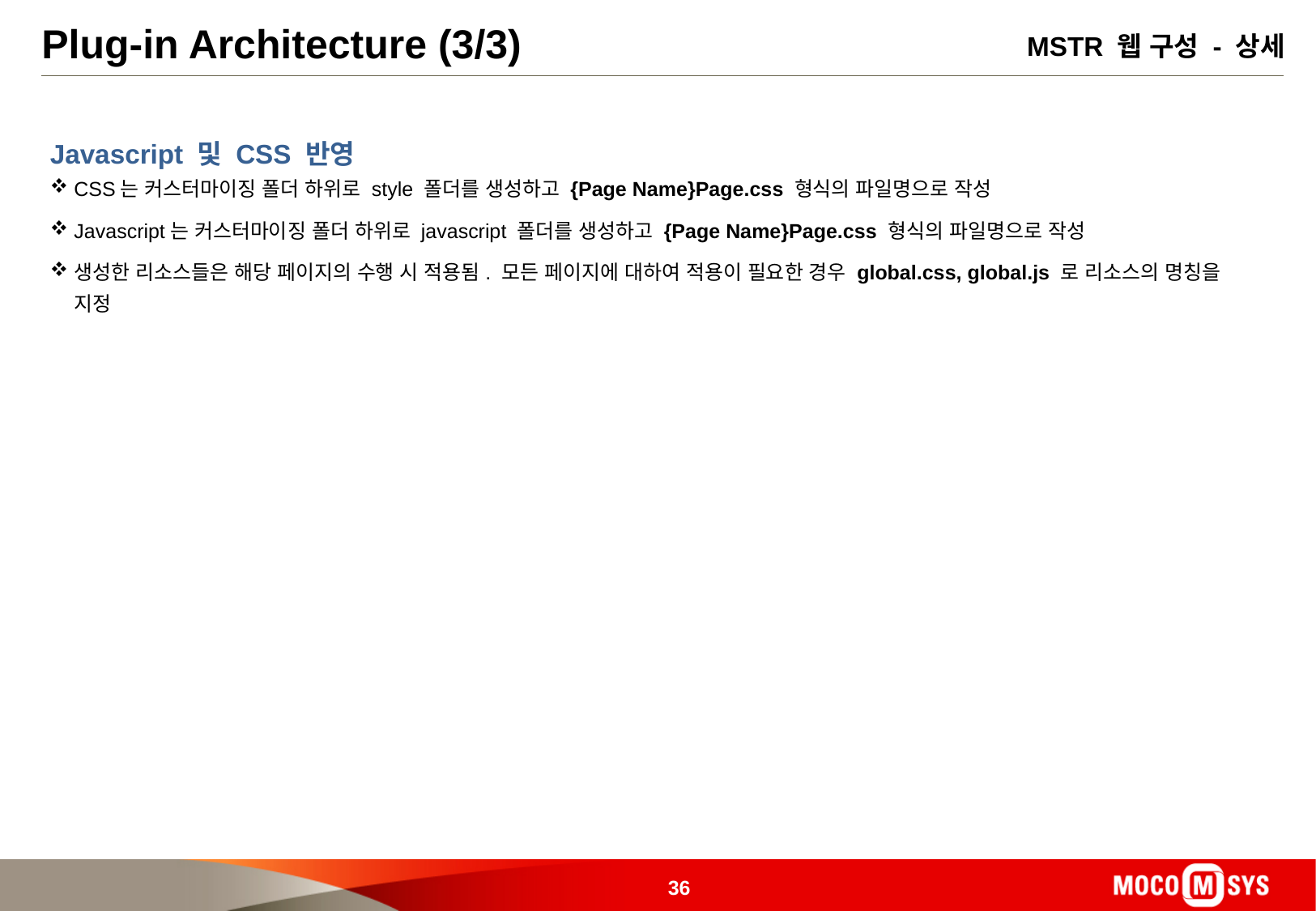

# Plug-in Architecture (3/3)
MSTR 웹 구성 - 상세
Javascript 및 CSS 반영
CSS는 커스터마이징 폴더 하위로 style 폴더를 생성하고 {Page Name}Page.css 형식의 파일명으로 작성
Javascript는 커스터마이징 폴더 하위로 javascript 폴더를 생성하고 {Page Name}Page.css 형식의 파일명으로 작성
생성한 리소스들은 해당 페이지의 수행 시 적용됨. 모든 페이지에 대하여 적용이 필요한 경우 global.css, global.js 로 리소스의 명칭을 지정